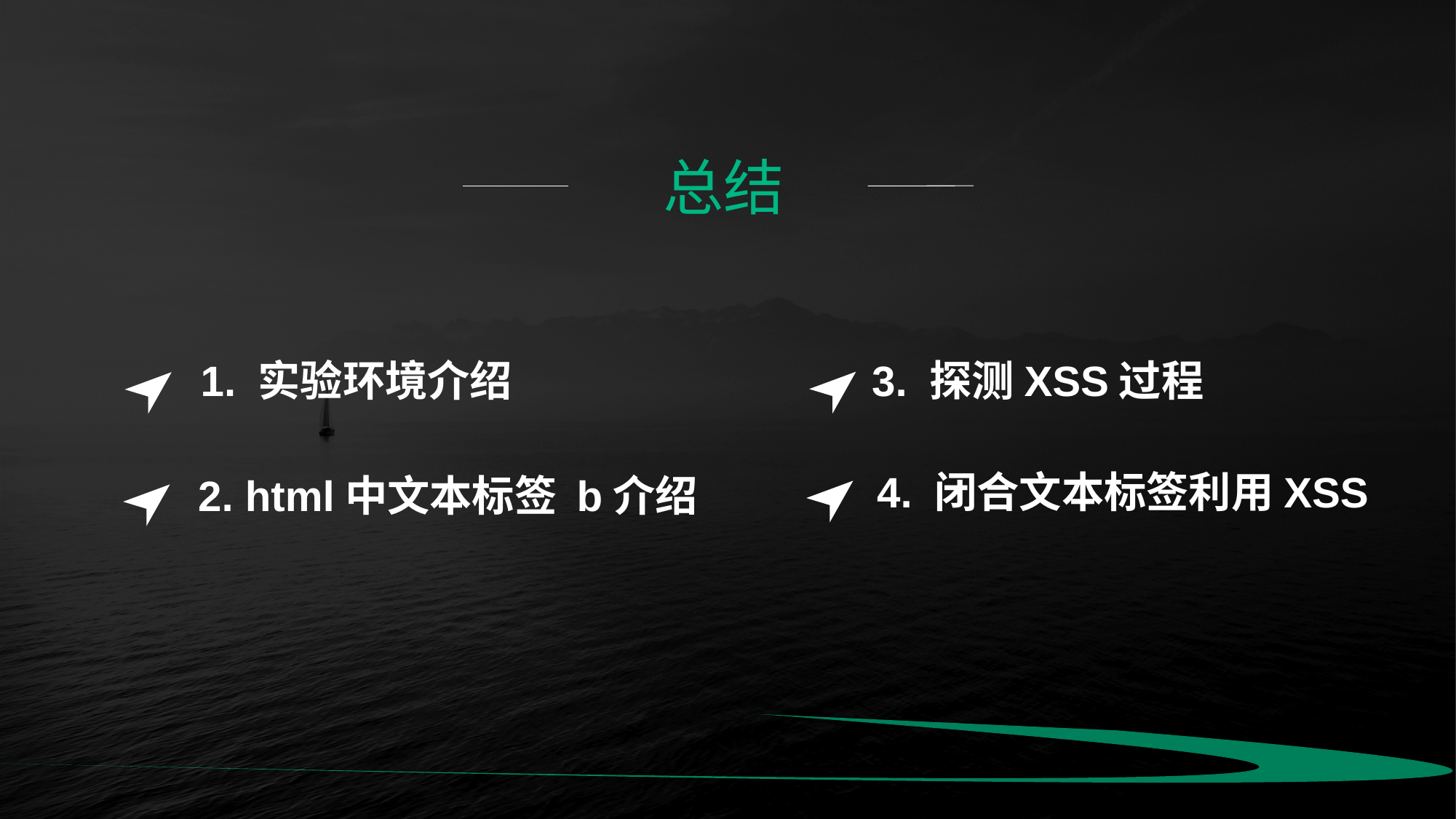

总结
3. 探测XSS过程

4. 闭合文本标签利用XSS

1. 实验环境介绍

2. html中文本标签 b介绍